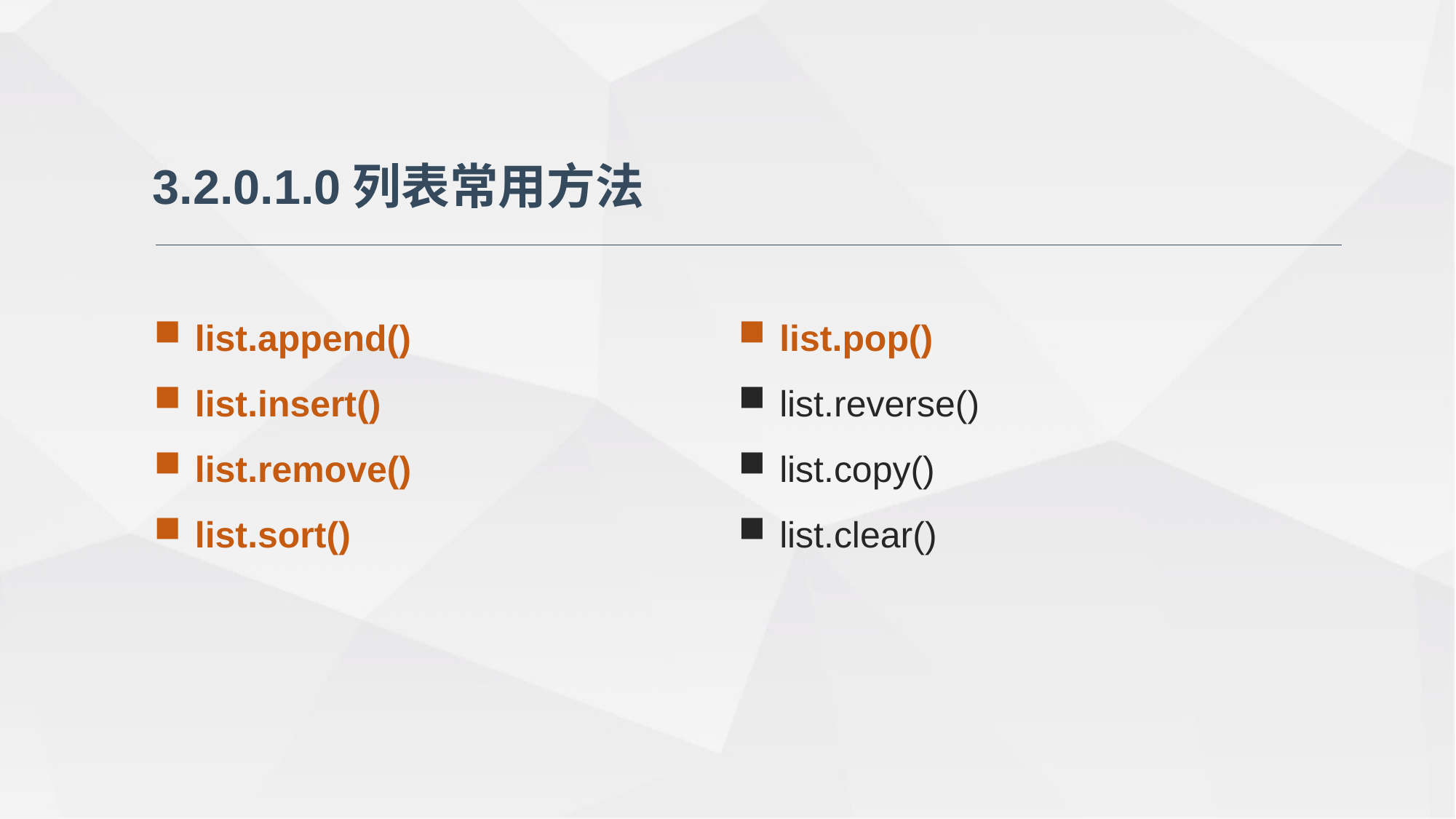

3.2.0.1.0列表常用方法
list.append()
list.insert()
list.remove()
list.sort()
list.pop()
list.reverse()
list.copy()
list.clear()